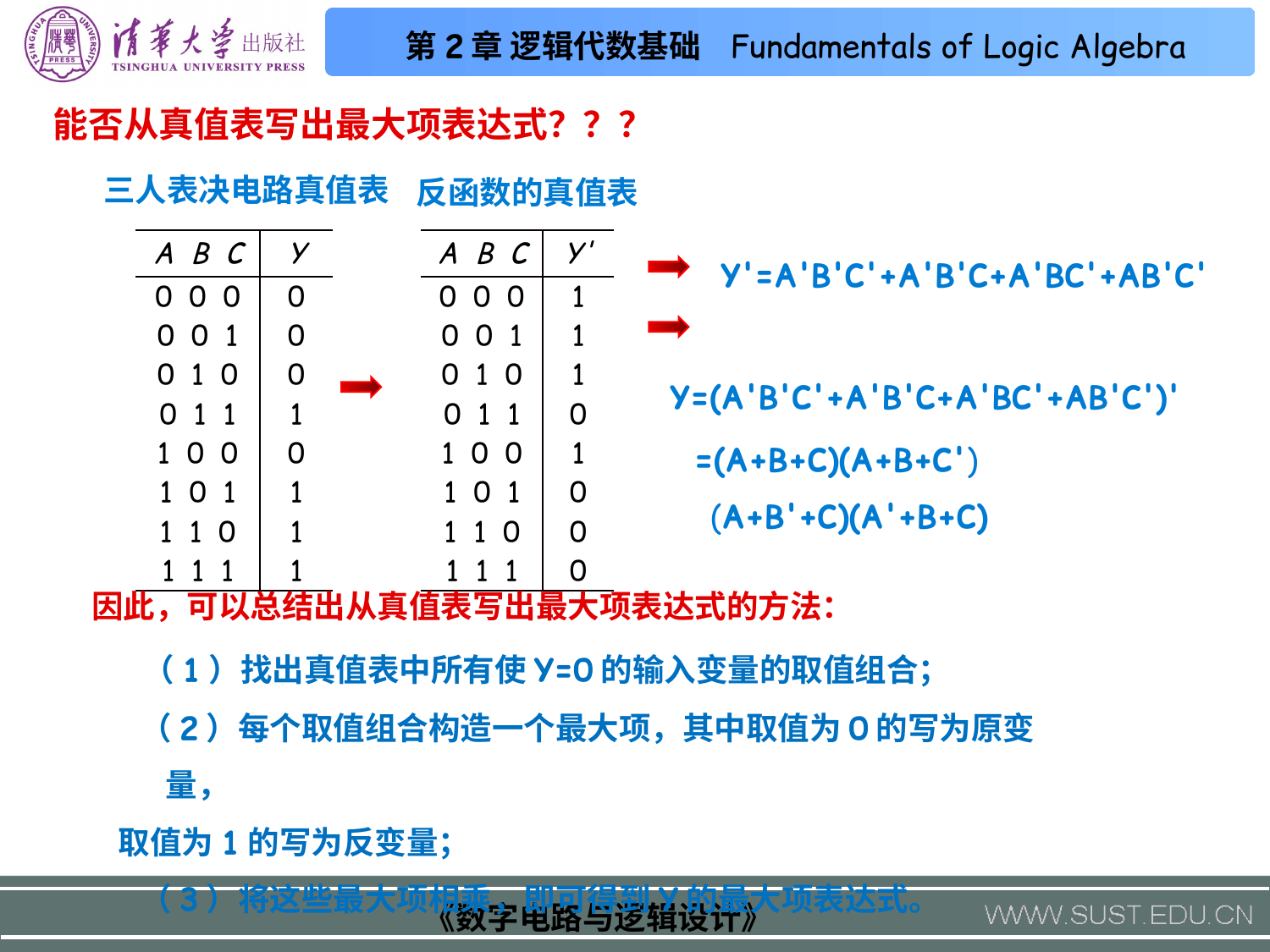

能否从真值表写出最大项表达式？？？
三人表决电路真值表
反函数的真值表
| A B C | Y |
| --- | --- |
| 0 0 0 | 0 |
| 0 0 1 | 0 |
| 0 1 0 | 0 |
| 0 1 1 | 1 |
| 1 0 0 | 0 |
| 1 0 1 | 1 |
| 1 1 0 | 1 |
| 1 1 1 | 1 |
| A B C | Y' |
| --- | --- |
| 0 0 0 | 1 |
| 0 0 1 | 1 |
| 0 1 0 | 1 |
| 0 1 1 | 0 |
| 1 0 0 | 1 |
| 1 0 1 | 0 |
| 1 1 0 | 0 |
| 1 1 1 | 0 |
Y'=A'B'C'+A'B'C+A'BC'+AB'C'

Y=(A'B'C'+A'B'C+A'BC'+AB'C')'

   =(A+B+C)(A+B+C')
      (A+B'+C)(A'+B+C)
因此，可以总结出从真值表写出最大项表达式的方法：
  （1）找出真值表中所有使Y=0的输入变量的取值组合；
  （2）每个取值组合构造一个最大项，其中取值为0的写为原变量，
取值为1的写为反变量；
  （3）将这些最大项相乘，即可得到Y的最大项表达式。